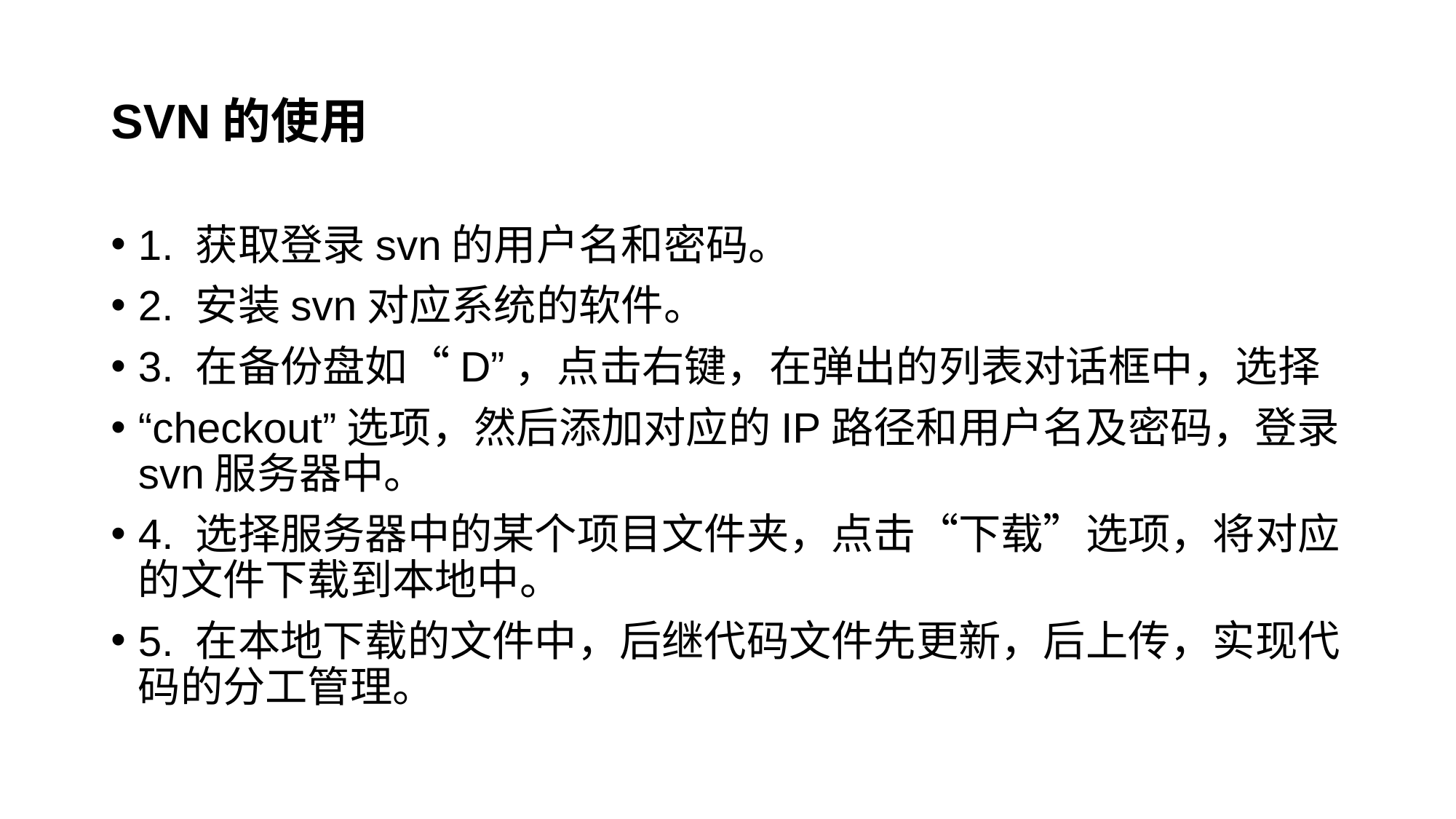

# SVN的使用
1. 获取登录svn的用户名和密码。
2. 安装svn对应系统的软件。
3. 在备份盘如“D”，点击右键，在弹出的列表对话框中，选择
“checkout”选项，然后添加对应的IP路径和用户名及密码，登录svn服务器中。
4. 选择服务器中的某个项目文件夹，点击“下载”选项，将对应的文件下载到本地中。
5. 在本地下载的文件中，后继代码文件先更新，后上传，实现代码的分工管理。